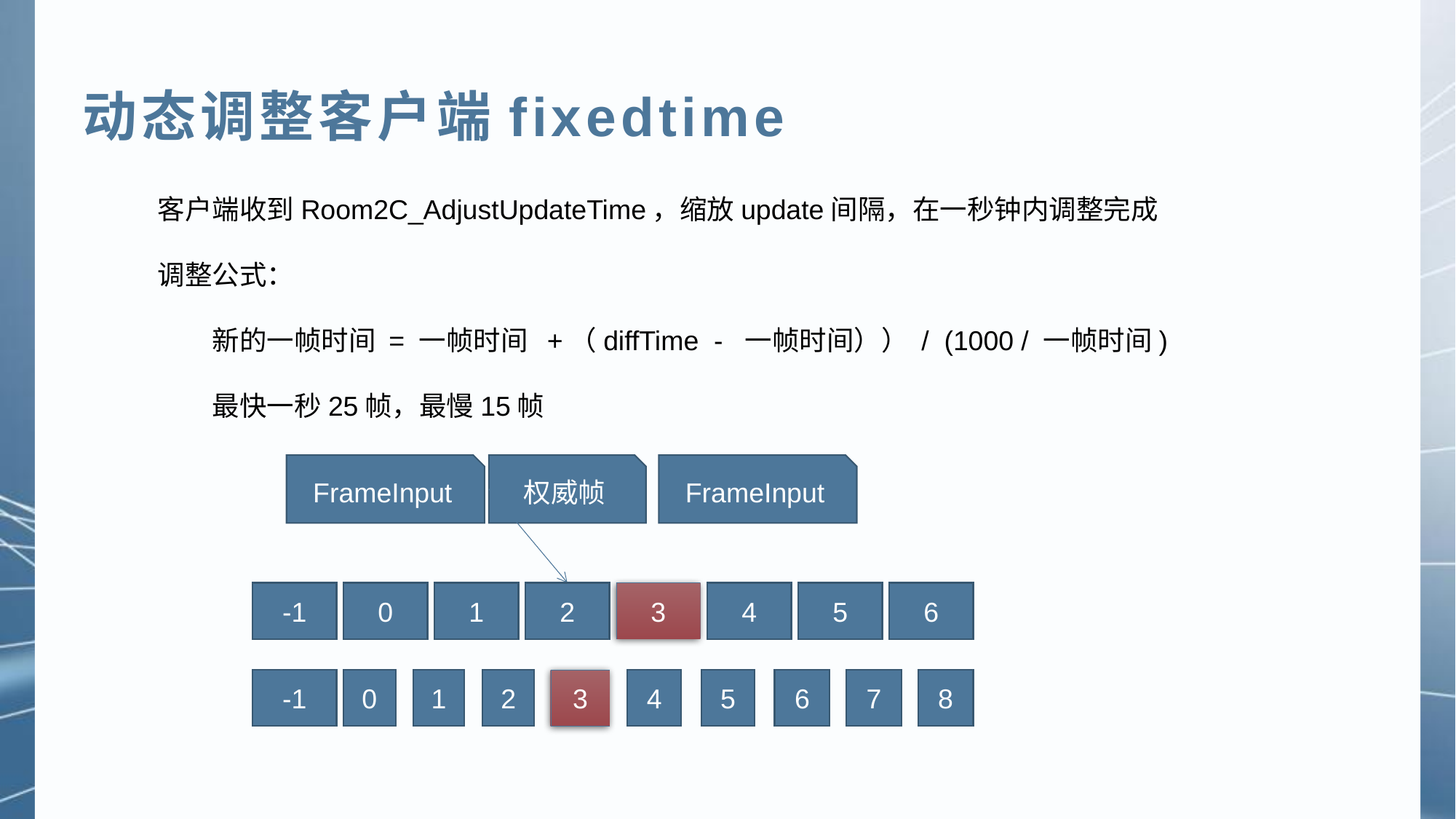

动态调整客户端fixedtime
客户端收到Room2C_AdjustUpdateTime，缩放update间隔，在一秒钟内调整完成

调整公式：

新的一帧时间 = 一帧时间  +（diffTime  -  一帧时间）） /  (1000 / 一帧时间)

最快一秒25帧，最慢15帧

FrameInput
权威帧
FrameInput
-1
0
1
2
3
4
5
6
-1
0
1
2
3
4
5
6
7
8